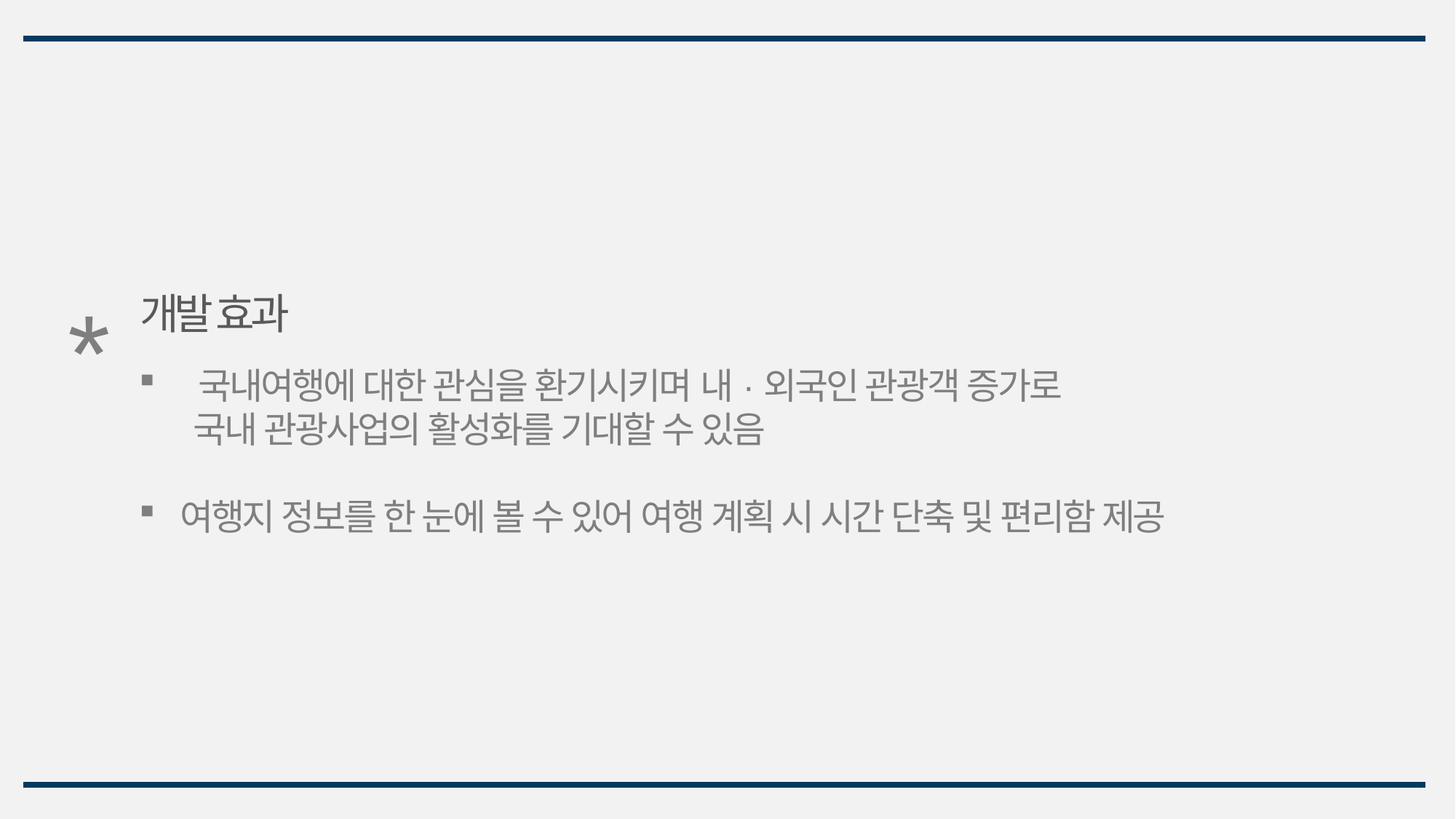

*
개발 효과
 국내여행에 대한 관심을 환기시키며 내·외국인 관광객 증가로
국내 관광사업의 활성화를 기대할 수 있음
여행지 정보를 한 눈에 볼 수 있어 여행 계획 시 시간 단축 및 편리함 제공